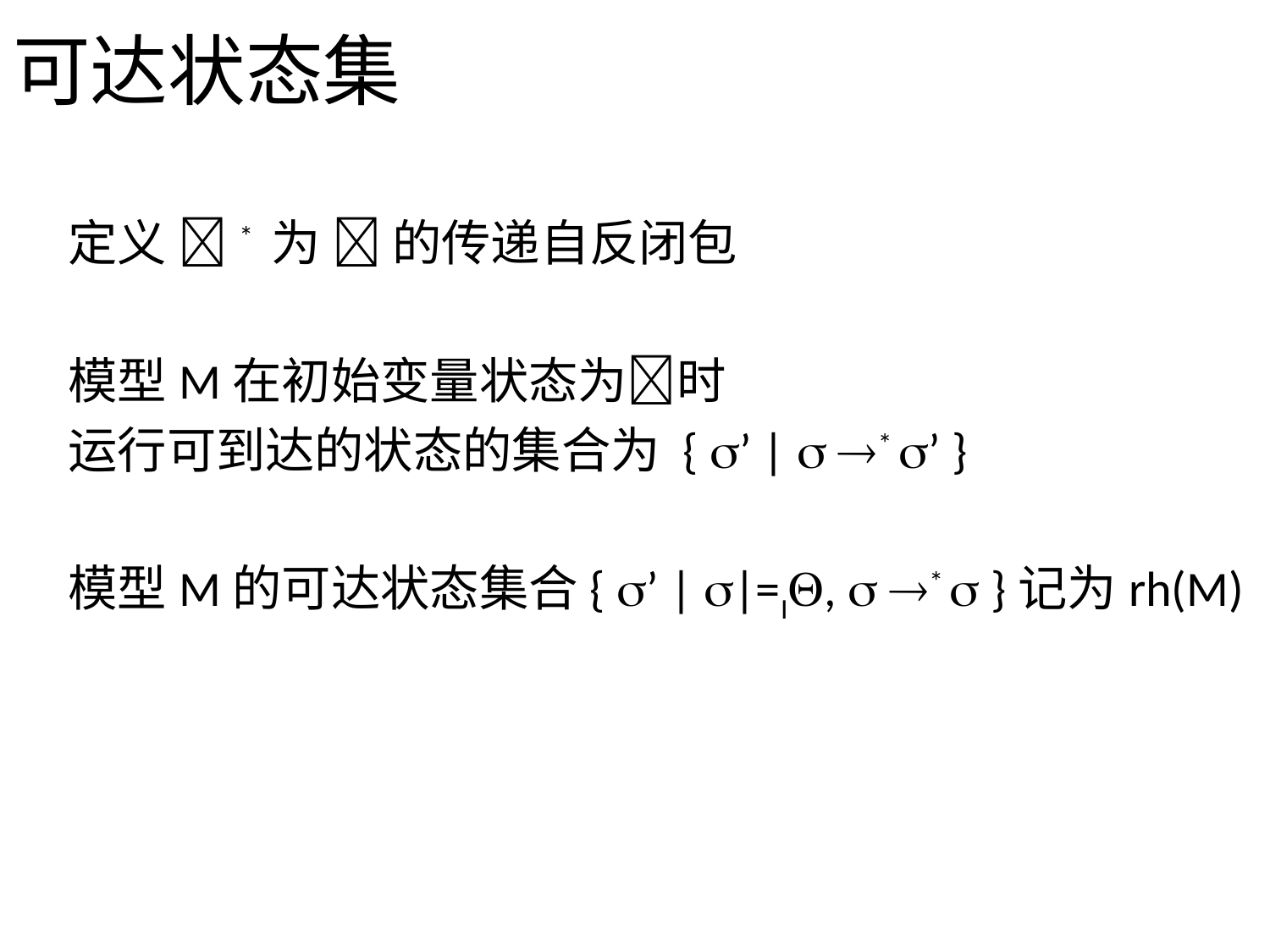

可达状态集

定义 →* 为 → 的传递自反闭包

模型M在初始变量状态为σ时
运行可到达的状态的集合为 { σ’ | σ →* σ’ }

模型M的可达状态集合{ σ’ | σ|=IΘ, σ →* σ }记为rh(M)